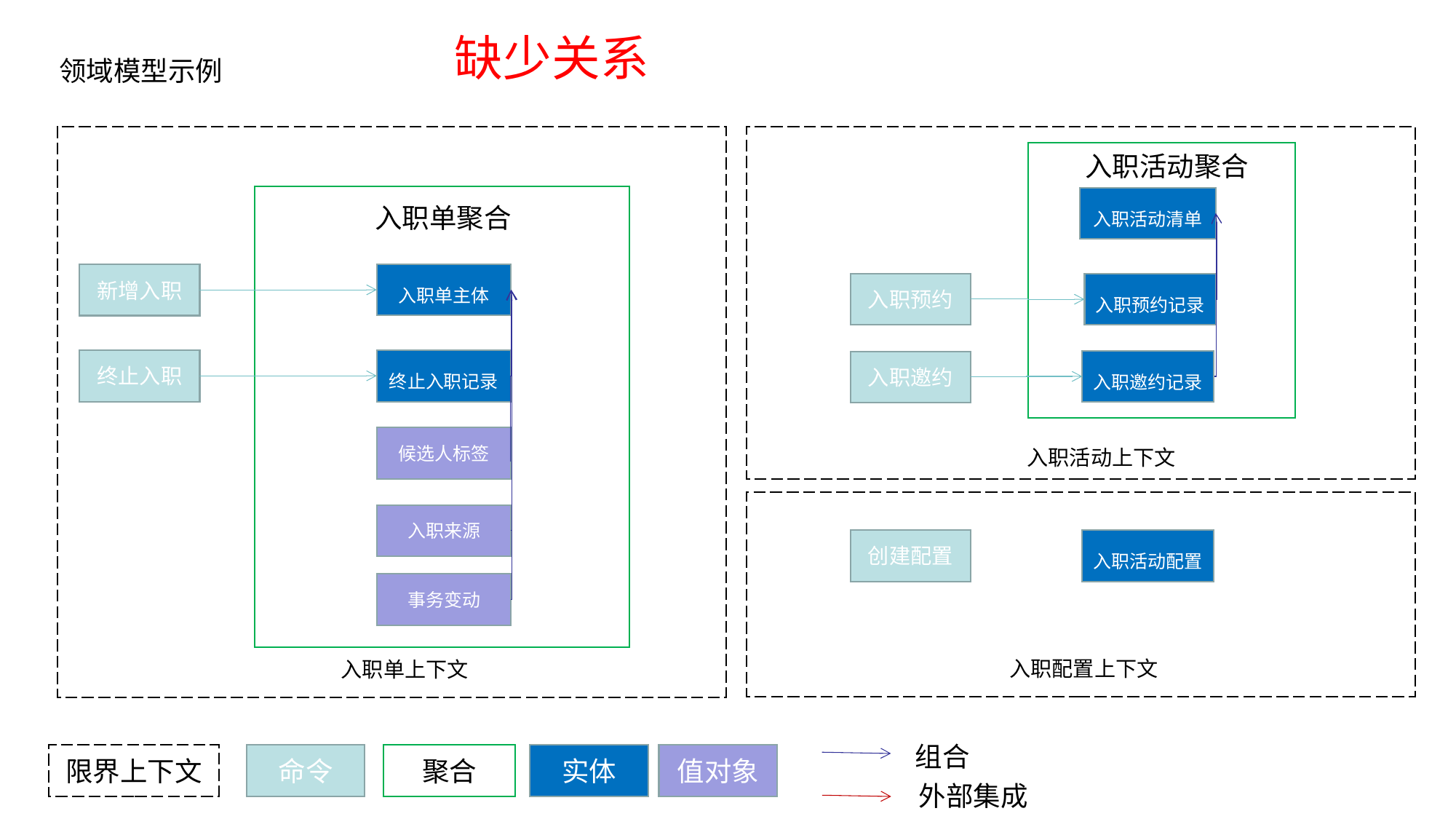

缺少关系
领域模型示例

入职活动聚合

入职活动清单
入职单聚合
入职单主体
新增入职
入职预约
入职预约记录
终止入职记录
终止入职
入职邀约记录
入职邀约
候选人标签
入职活动上下文

入职来源
创建配置
入职活动配置
事务变动
入职配置上下文
入职单上下文
组合
聚合
实体
值对象
限界上下文
命令
外部集成